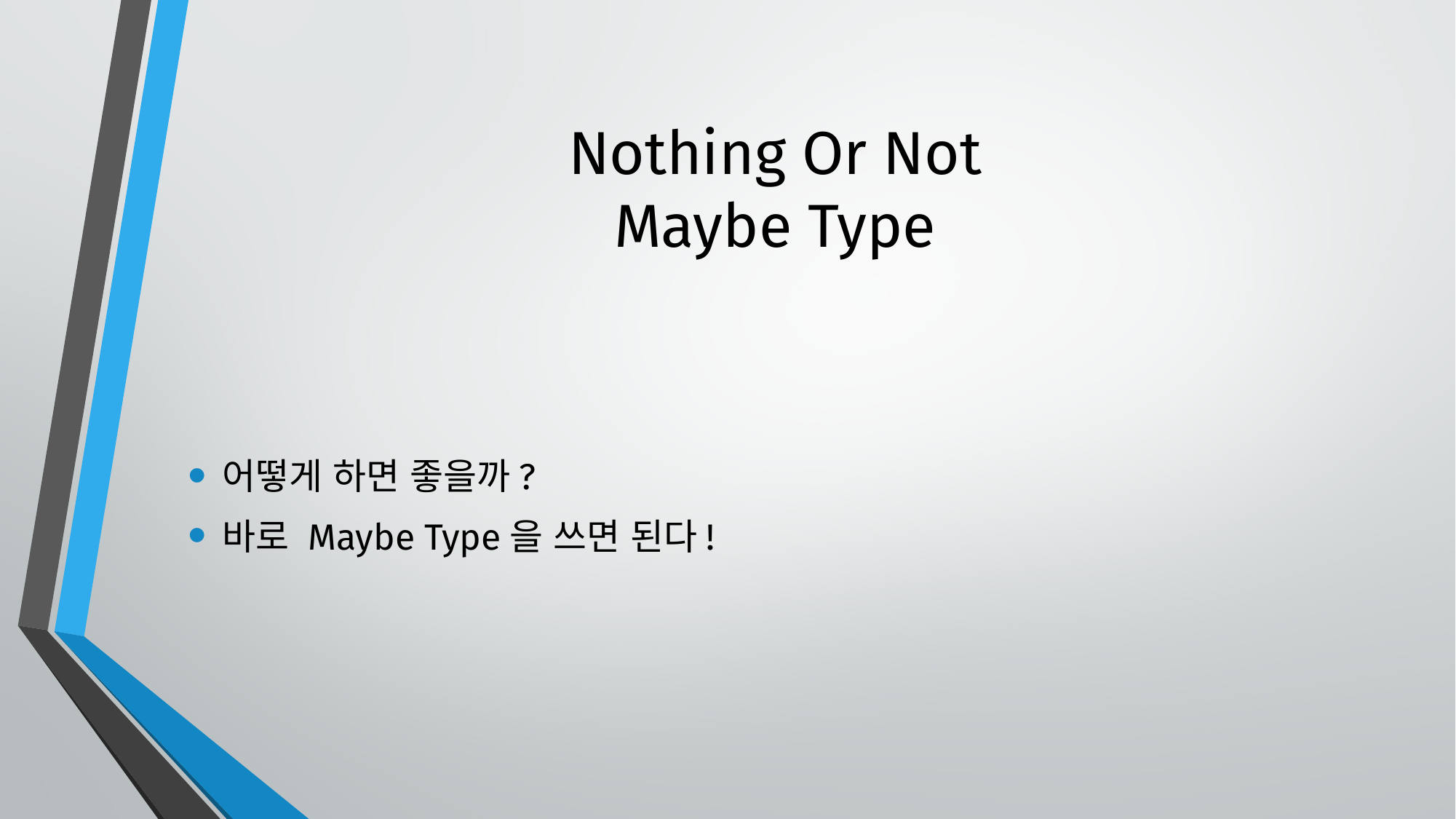

# Nothing Or Not Maybe Type
어떻게 하면 좋을까?
바로 Maybe Type을 쓰면 된다!